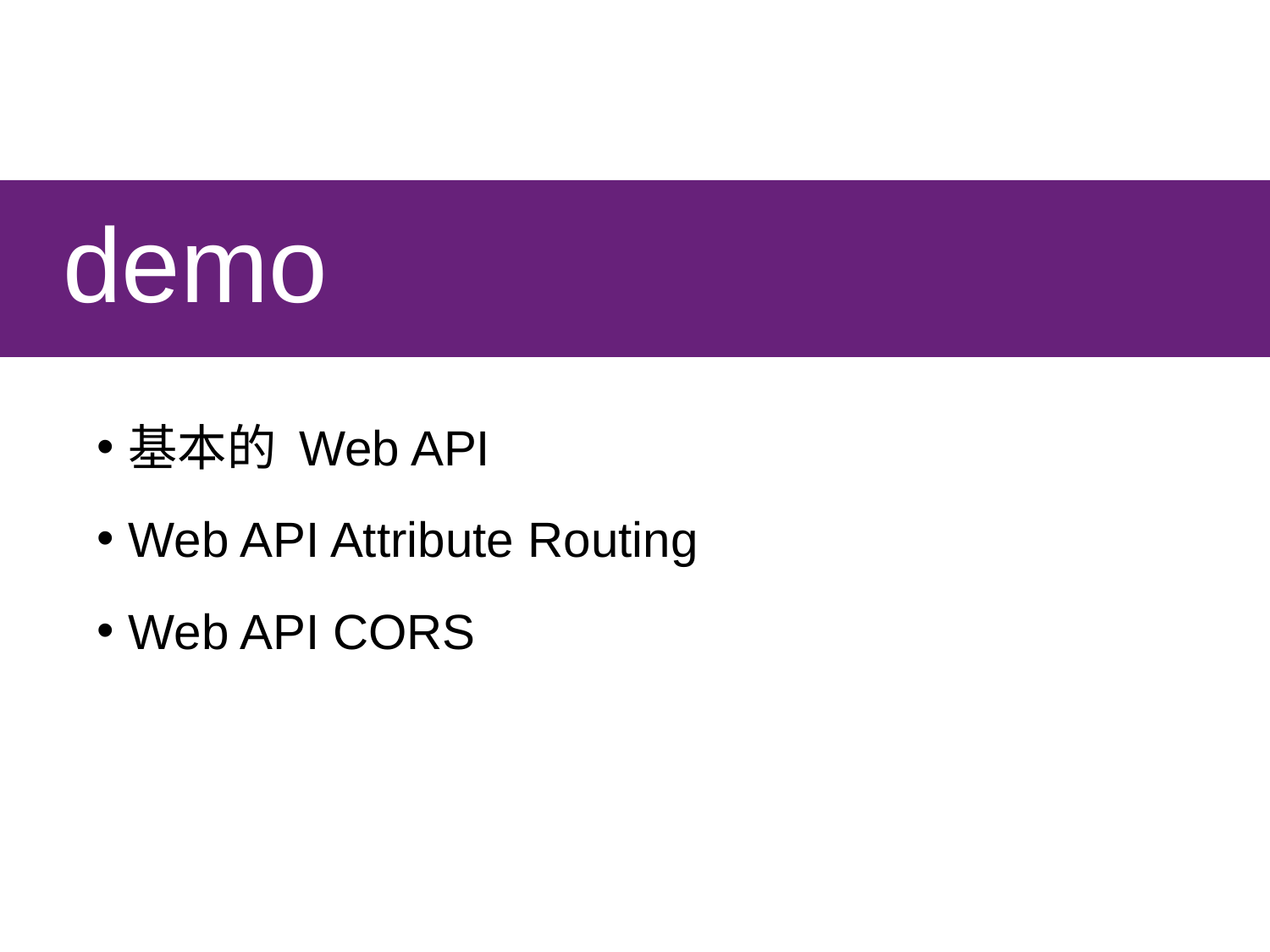

基本的 Web API
Web API Attribute Routing
Web API CORS